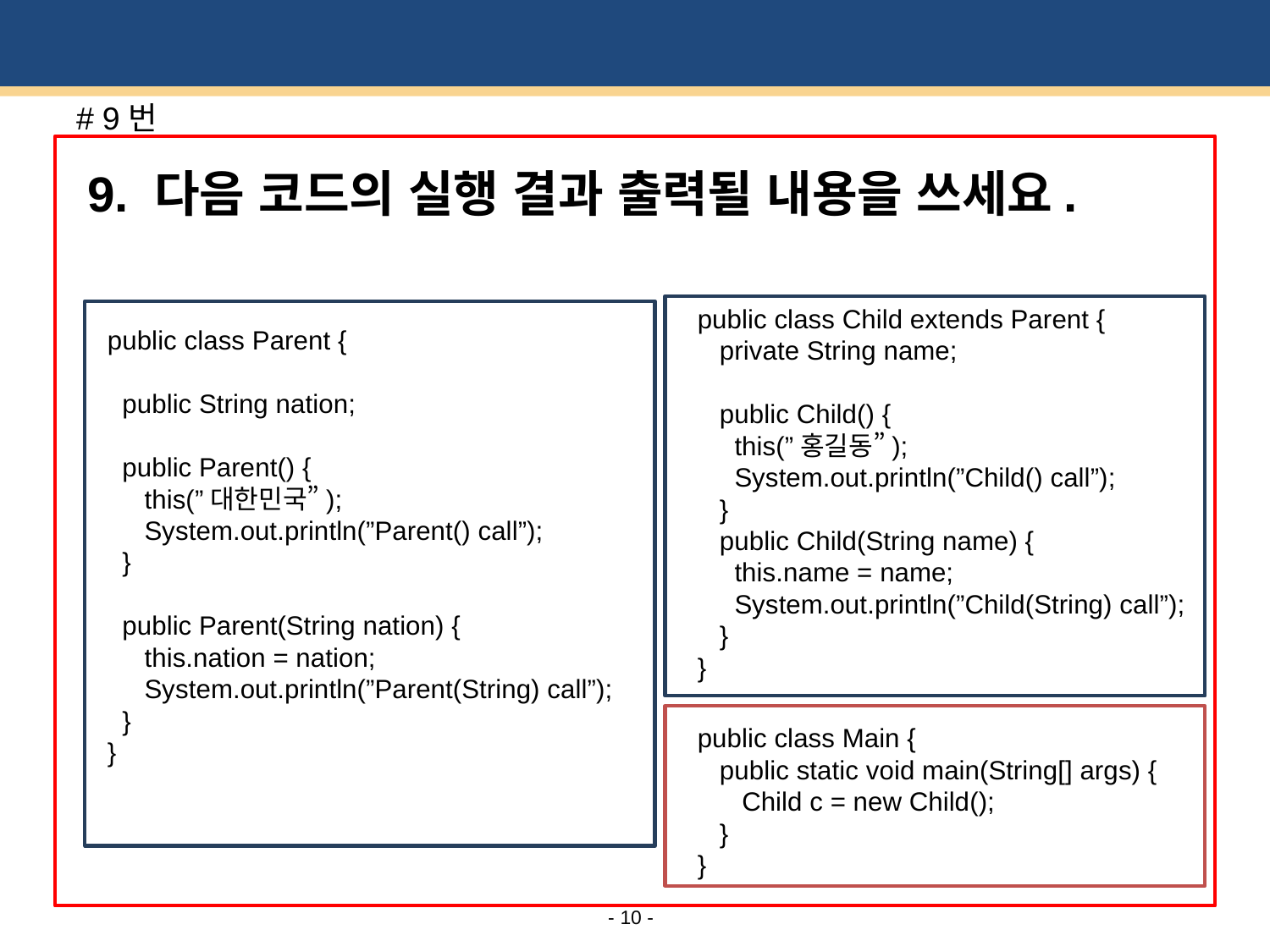

# # 9번

9. 다음 코드의 실행 결과 출력될 내용을 쓰세요.

public class Child extends Parent {
   private String name;

   public Child() {
     this(”홍길동”);
     System.out.println(”Child() call”);
   }
   public Child(String name) {
     this.name = name;
     System.out.println(”Child(String) call”);
   }
}

public class Parent {

  public String nation;

  public Parent() {
     this(”대한민국”);
     System.out.println(”Parent() call”);
  }

  public Parent(String nation) {
     this.nation = nation;
     System.out.println(”Parent(String) call”);
  }
}

public class Main {
   public static void main(String[] args) {
      Child c = new Child();
   }
}